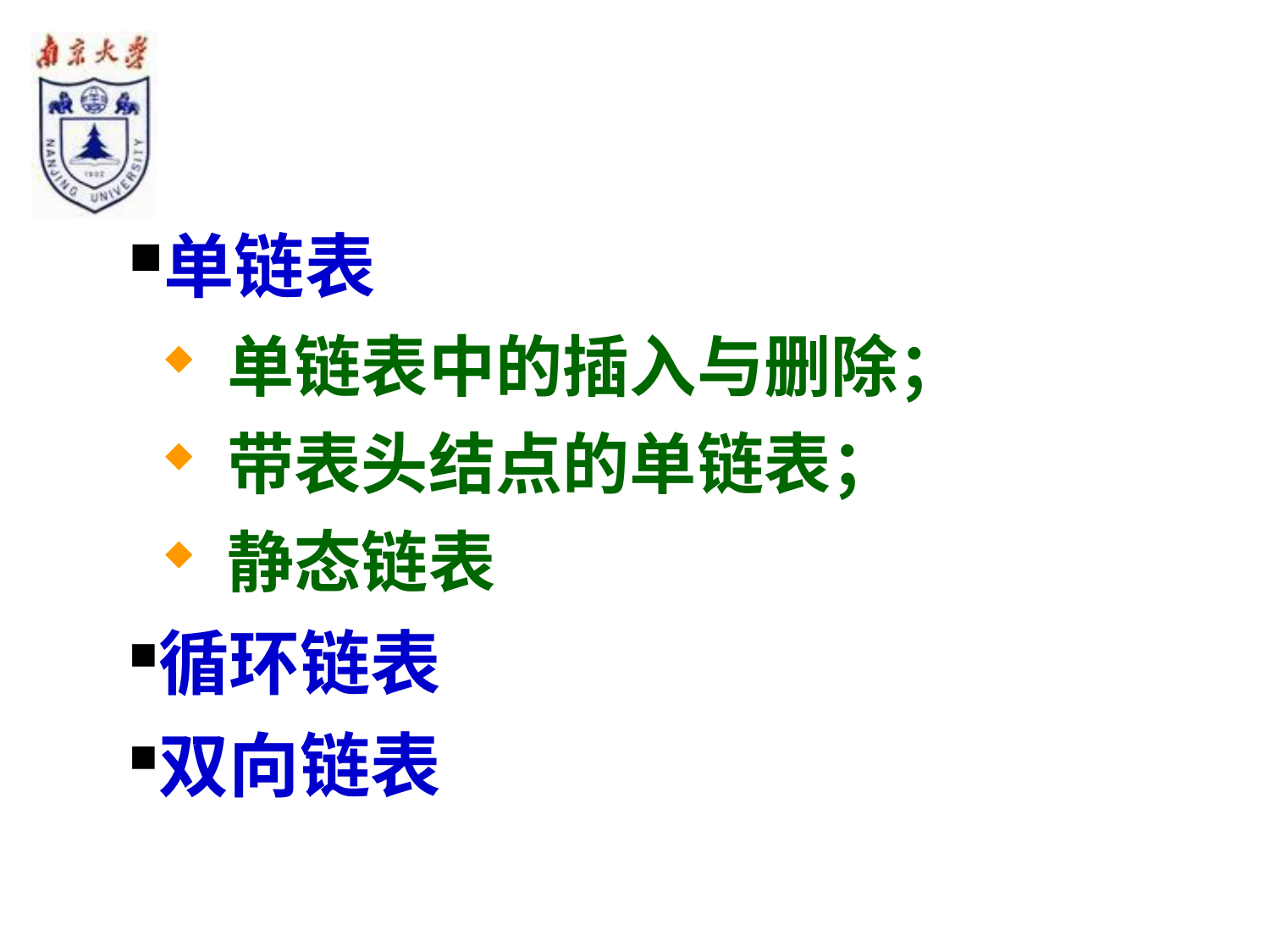

单链表
 单链表中的插入与删除；
 带表头结点的单链表；
 静态链表
循环链表
双向链表